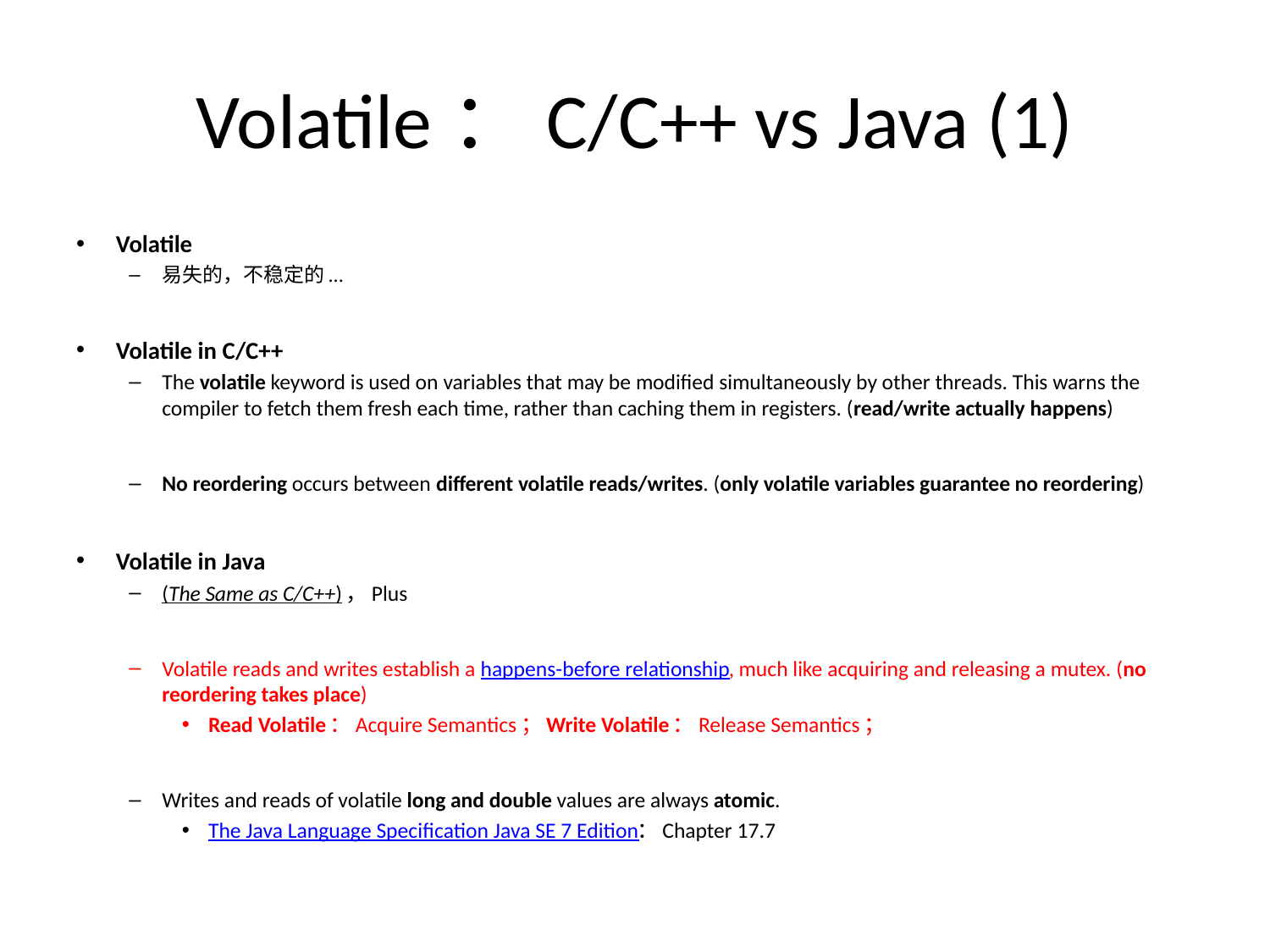

# Volatile：C/C++ vs Java (1)
Volatile
易失的，不稳定的...

Volatile in C/C++
The volatile keyword is used on variables that may be modified simultaneously by other threads. This warns the compiler to fetch them fresh each time, rather than caching them in registers. (read/write actually happens)

No reordering occurs between different volatile reads/writes. (only volatile variables guarantee no reordering)

Volatile in Java
(The Same as C/C++)，Plus

Volatile reads and writes establish a happens-before relationship, much like acquiring and releasing a mutex. (no reordering takes place)
Read Volatile：Acquire Semantics；Write Volatile：Release Semantics；

Writes and reads of volatile long and double values are always atomic.
The Java Language Specification Java SE 7 Edition：Chapter 17.7